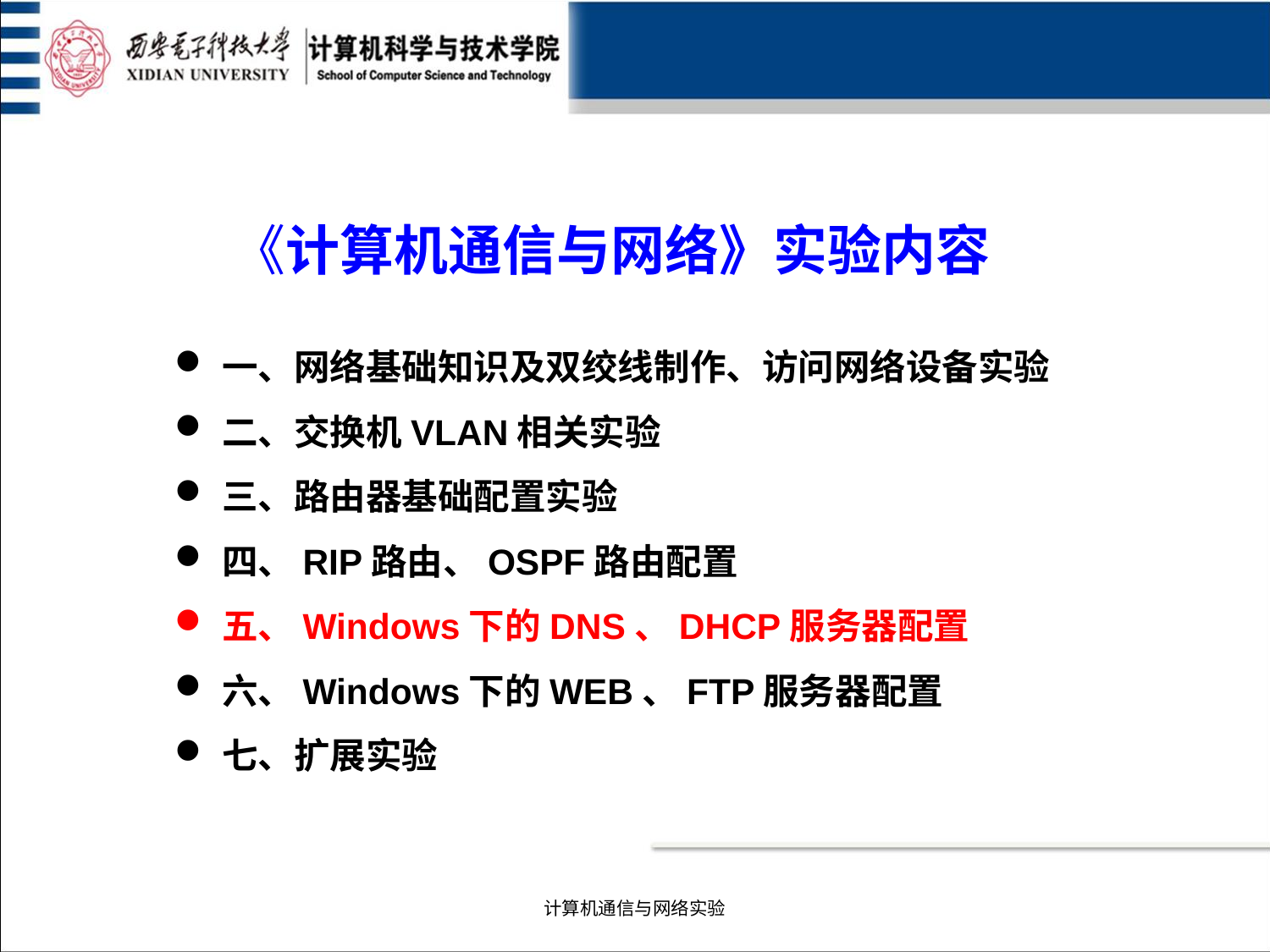

# 《计算机通信与网络》实验内容
一、网络基础知识及双绞线制作、访问网络设备实验
二、交换机VLAN相关实验
三、路由器基础配置实验
四、RIP路由、OSPF路由配置
五、Windows下的DNS、DHCP服务器配置
六、Windows下的WEB、FTP服务器配置
七、扩展实验
计算机通信与网络实验